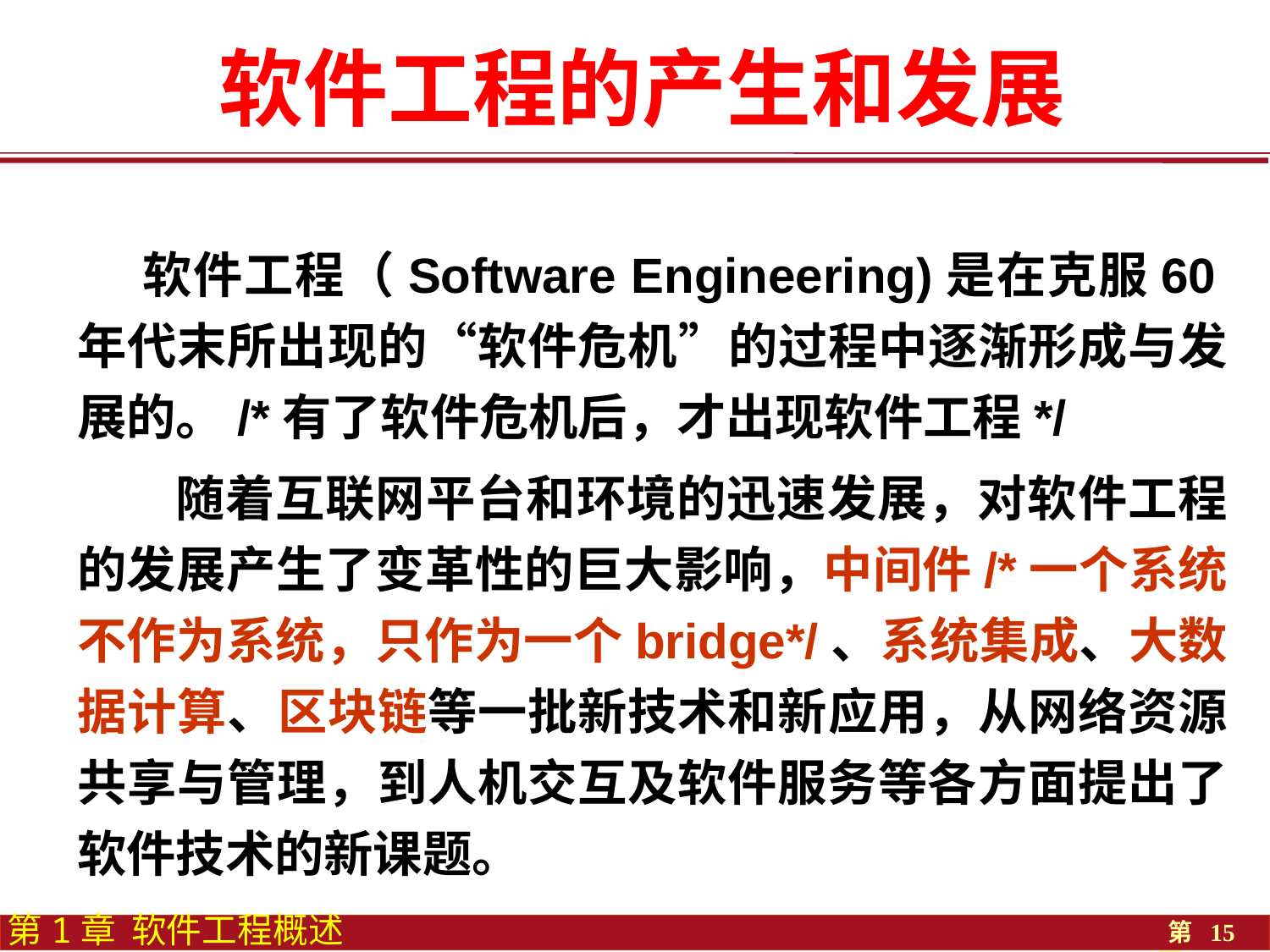

软件工程的产生和发展
　  软件工程（Software Engineering)是在克服60年代末所出现的“软件危机”的过程中逐渐形成与发展的。/*有了软件危机后，才出现软件工程*/
         随着互联网平台和环境的迅速发展，对软件工程的发展产生了变革性的巨大影响，中间件/*一个系统不作为系统，只作为一个bridge*/、系统集成、大数据计算、区块链等一批新技术和新应用，从网络资源共享与管理，到人机交互及软件服务等各方面提出了软件技术的新课题。